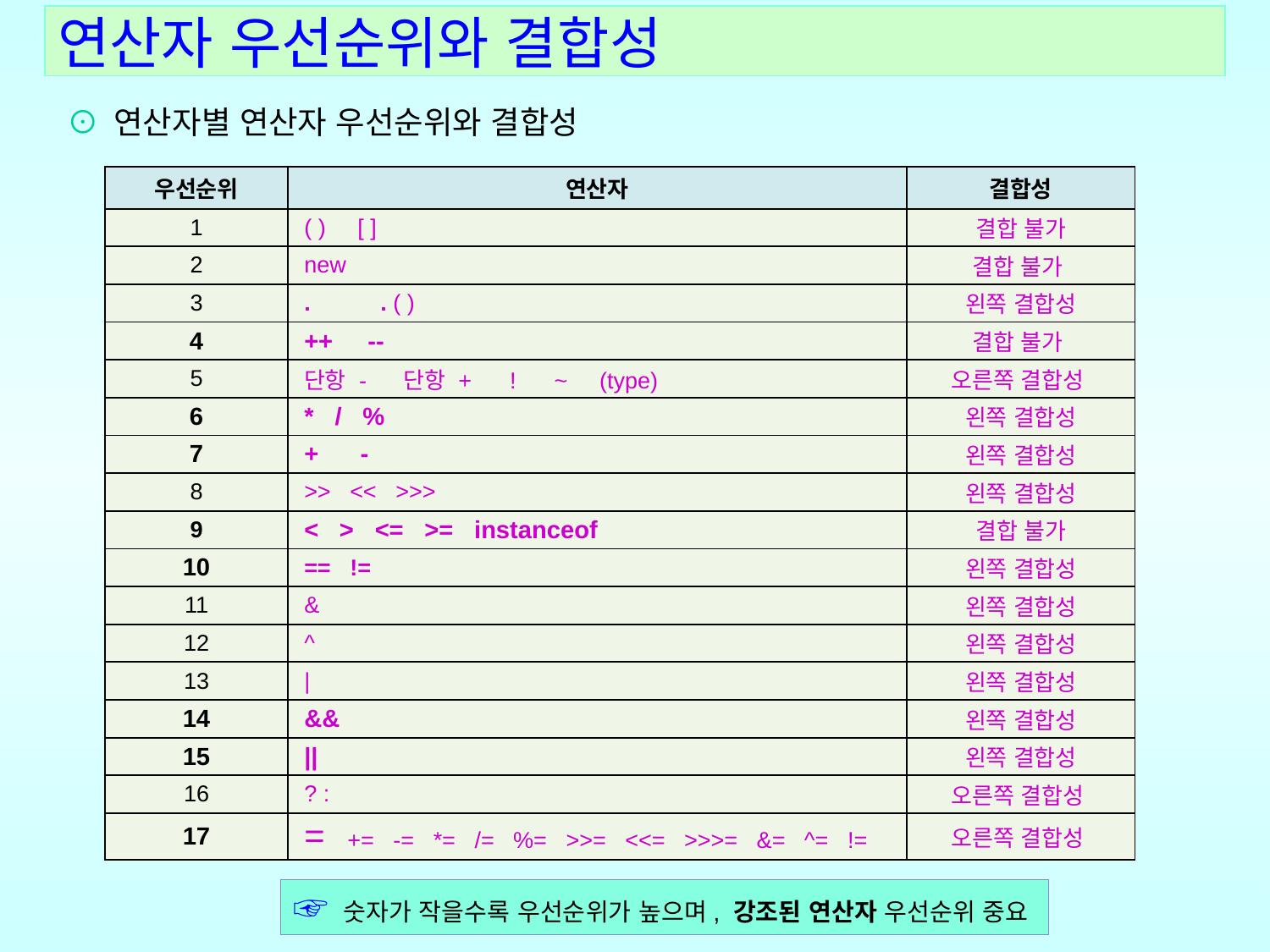

연산자 우선순위와 결합성
⊙ 연산자별 연산자 우선순위와 결합성
| 우선순위 | 연산자 | 결합성 |
| --- | --- | --- |
| 1 | ( ) [ ] | 결합 불가 |
| 2 | new | 결합 불가 |
| 3 | . . ( ) | 왼쪽 결합성 |
| 4 | ++ -- | 결합 불가 |
| 5 | 단항 - 단항 + ! ~ (type) | 오른쪽 결합성 |
| 6 | \* / % | 왼쪽 결합성 |
| 7 | + - | 왼쪽 결합성 |
| 8 | >> << >>> | 왼쪽 결합성 |
| 9 | < > <= >= instanceof | 결합 불가 |
| 10 | == != | 왼쪽 결합성 |
| 11 | & | 왼쪽 결합성 |
| 12 | ^ | 왼쪽 결합성 |
| 13 | | | 왼쪽 결합성 |
| 14 | && | 왼쪽 결합성 |
| 15 | || | 왼쪽 결합성 |
| 16 | ? : | 오른쪽 결합성 |
| 17 | = += -= \*= /= %= >>= <<= >>>= &= ^= != | 오른쪽 결합성 |
☞ 숫자가 작을수록 우선순위가 높으며, 강조된 연산자 우선순위 중요